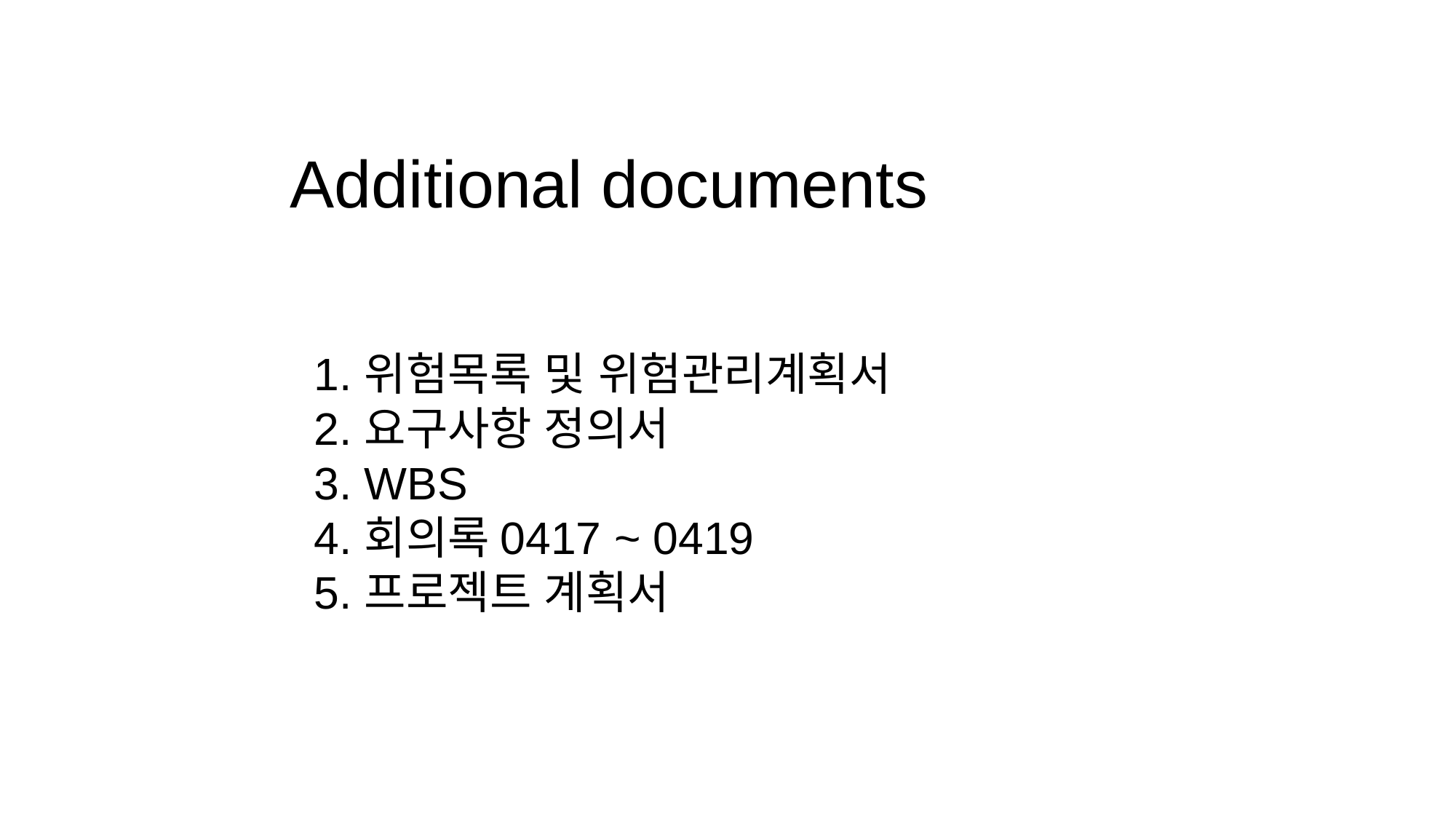

Additional documents
위험목록 및 위험관리계획서
요구사항 정의서
WBS
회의록0417 ~ 0419
프로젝트 계획서